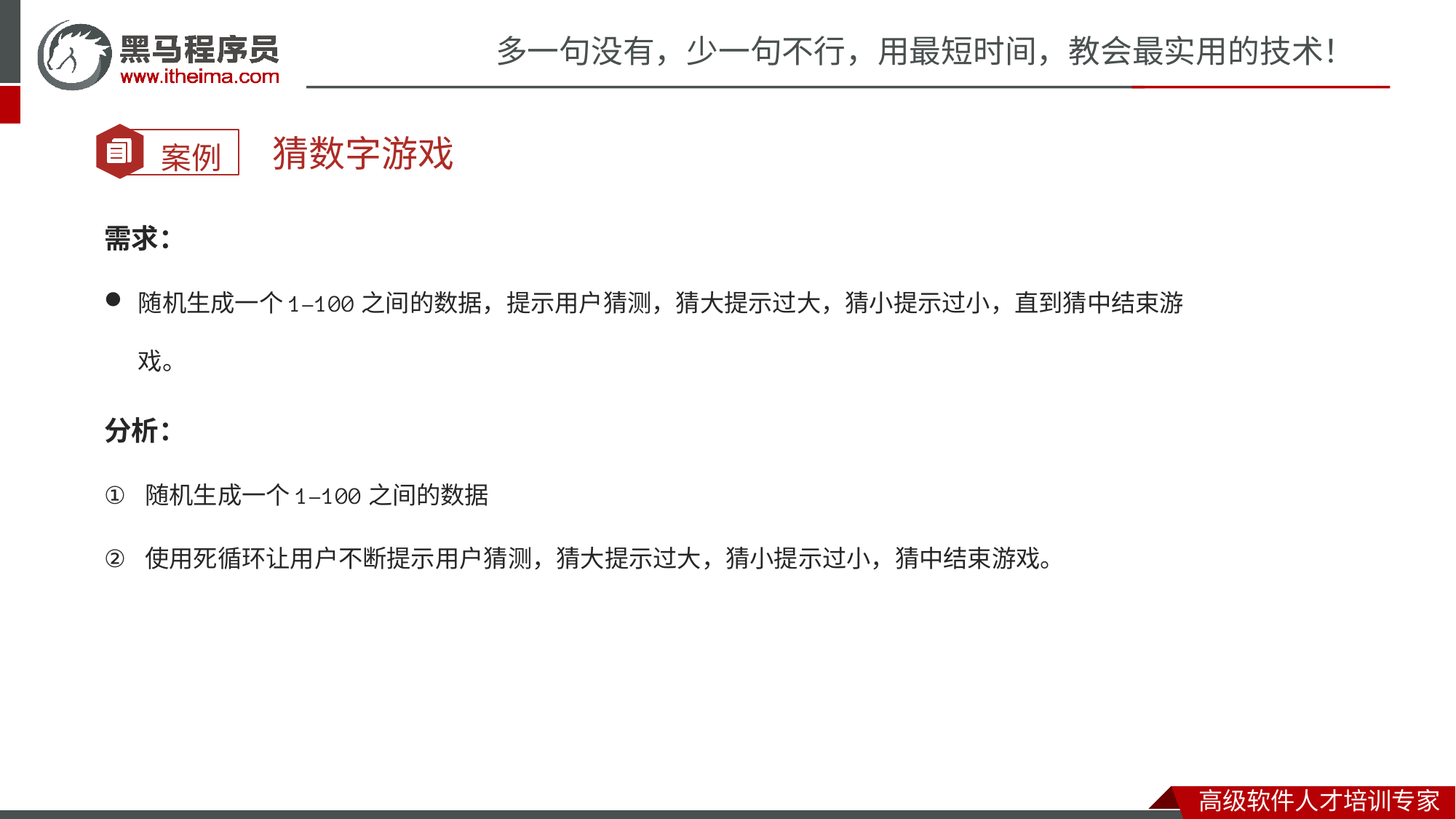

猜数字游戏
需求：
随机生成一个1-100之间的数据，提示用户猜测，猜大提示过大，猜小提示过小，直到猜中结束游戏。
分析：
随机生成一个1-100之间的数据
使用死循环让用户不断提示用户猜测，猜大提示过大，猜小提示过小，猜中结束游戏。